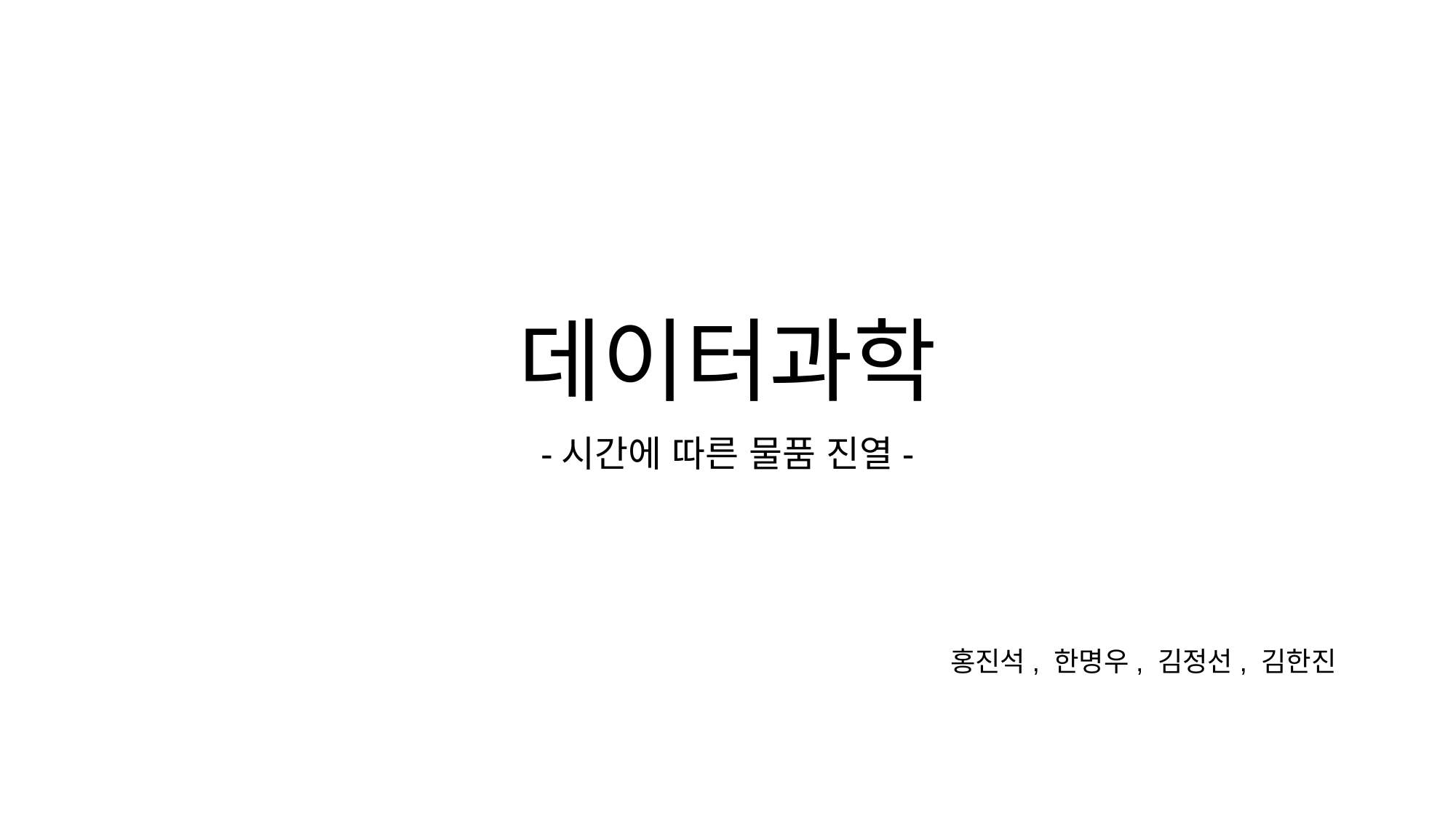

# 데이터과학
-시간에 따른 물품 진열-
홍진석, 한명우, 김정선, 김한진